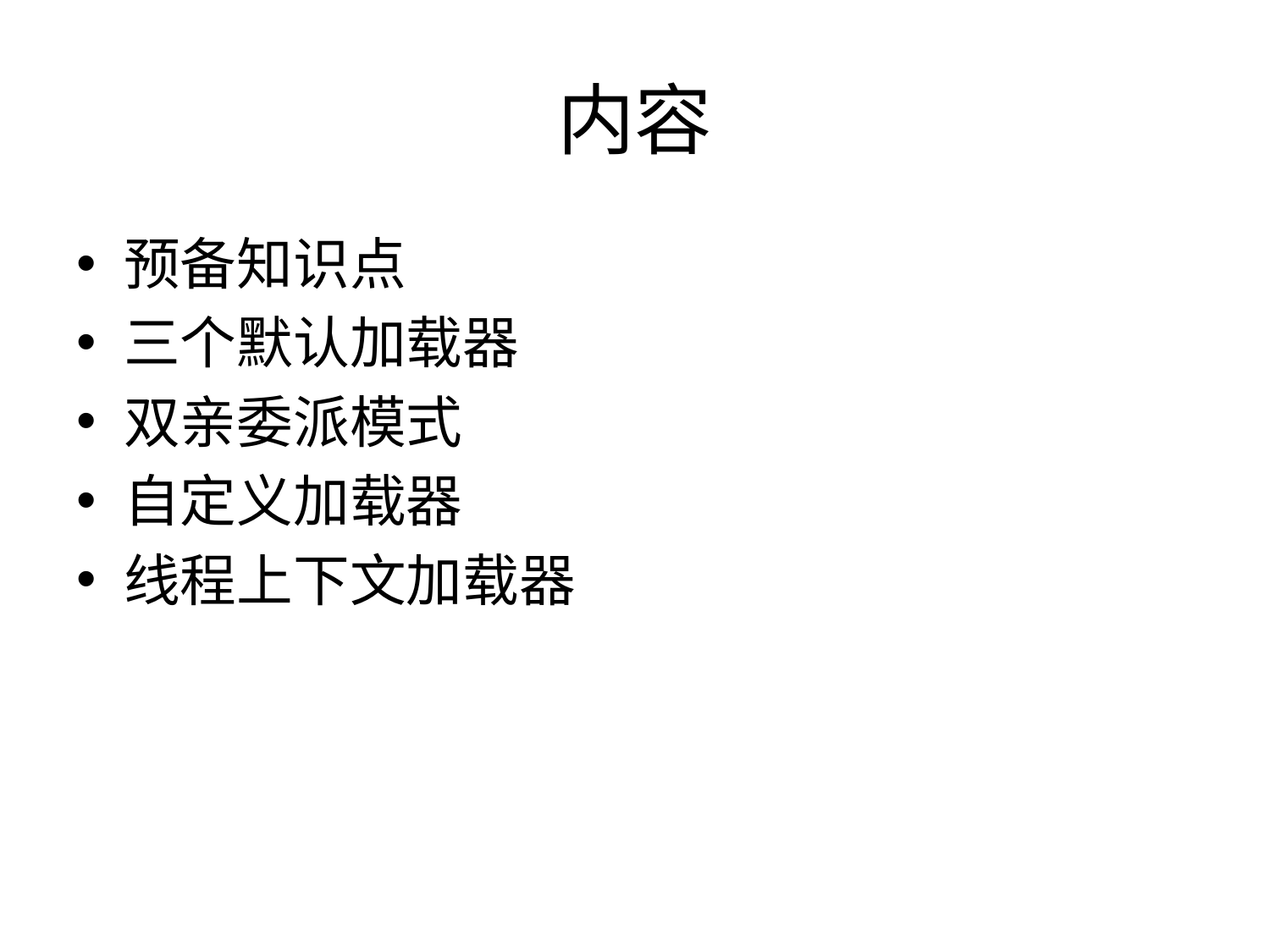

# 内容
预备知识点
三个默认加载器
双亲委派模式
自定义加载器
线程上下文加载器